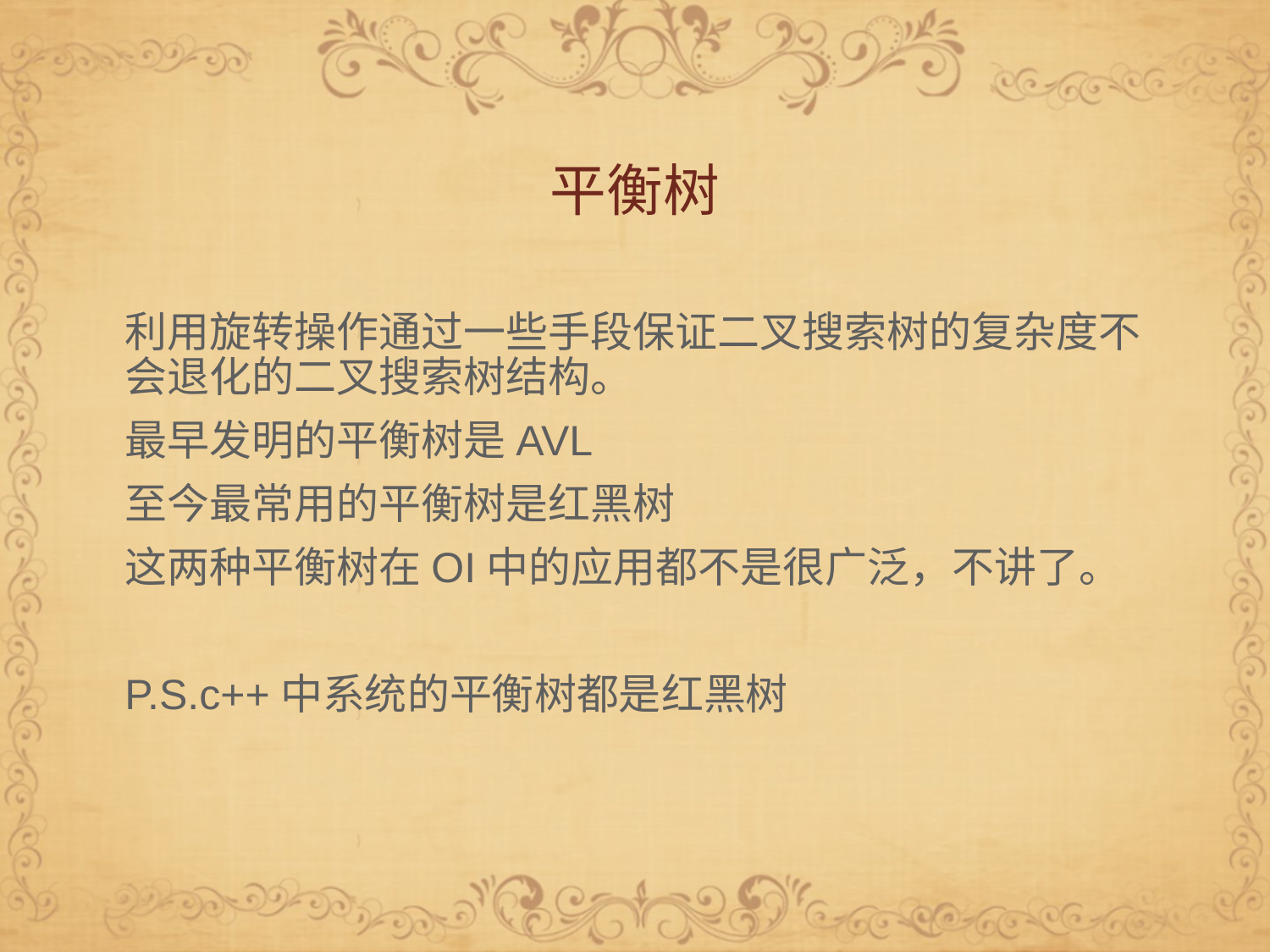

# 平衡树
利用旋转操作通过一些手段保证二叉搜索树的复杂度不会退化的二叉搜索树结构。
最早发明的平衡树是AVL
至今最常用的平衡树是红黑树
这两种平衡树在OI中的应用都不是很广泛，不讲了。

P.S.c++中系统的平衡树都是红黑树